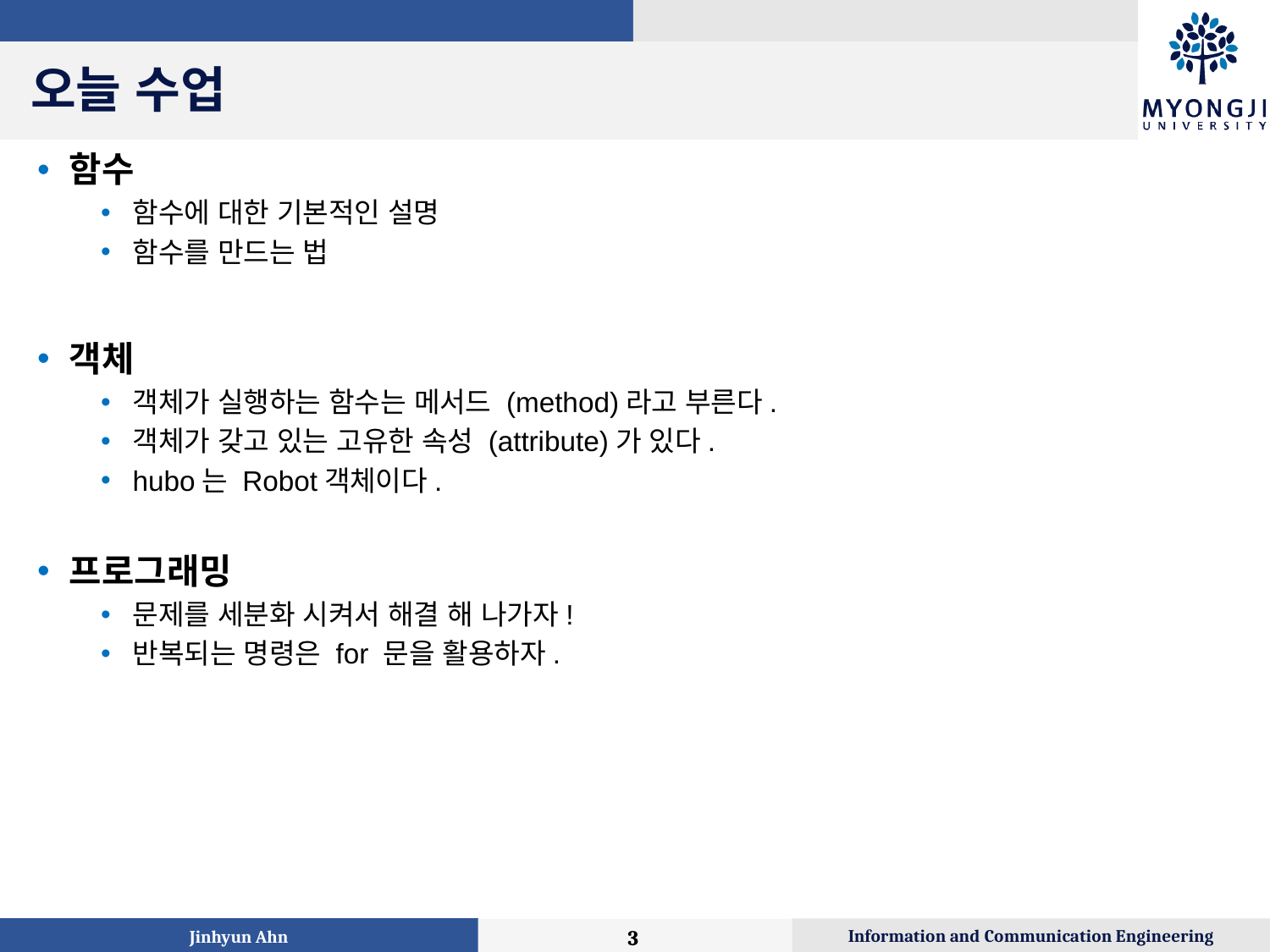

# 오늘 수업
함수
함수에 대한 기본적인 설명
함수를 만드는 법

객체
객체가 실행하는 함수는 메서드 (method)라고 부른다.
객체가 갖고 있는 고유한 속성 (attribute)가 있다.
hubo는 Robot객체이다.

프로그래밍
문제를 세분화 시켜서 해결 해 나가자!
반복되는 명령은 for 문을 활용하자.
Jinhyun Ahn
3